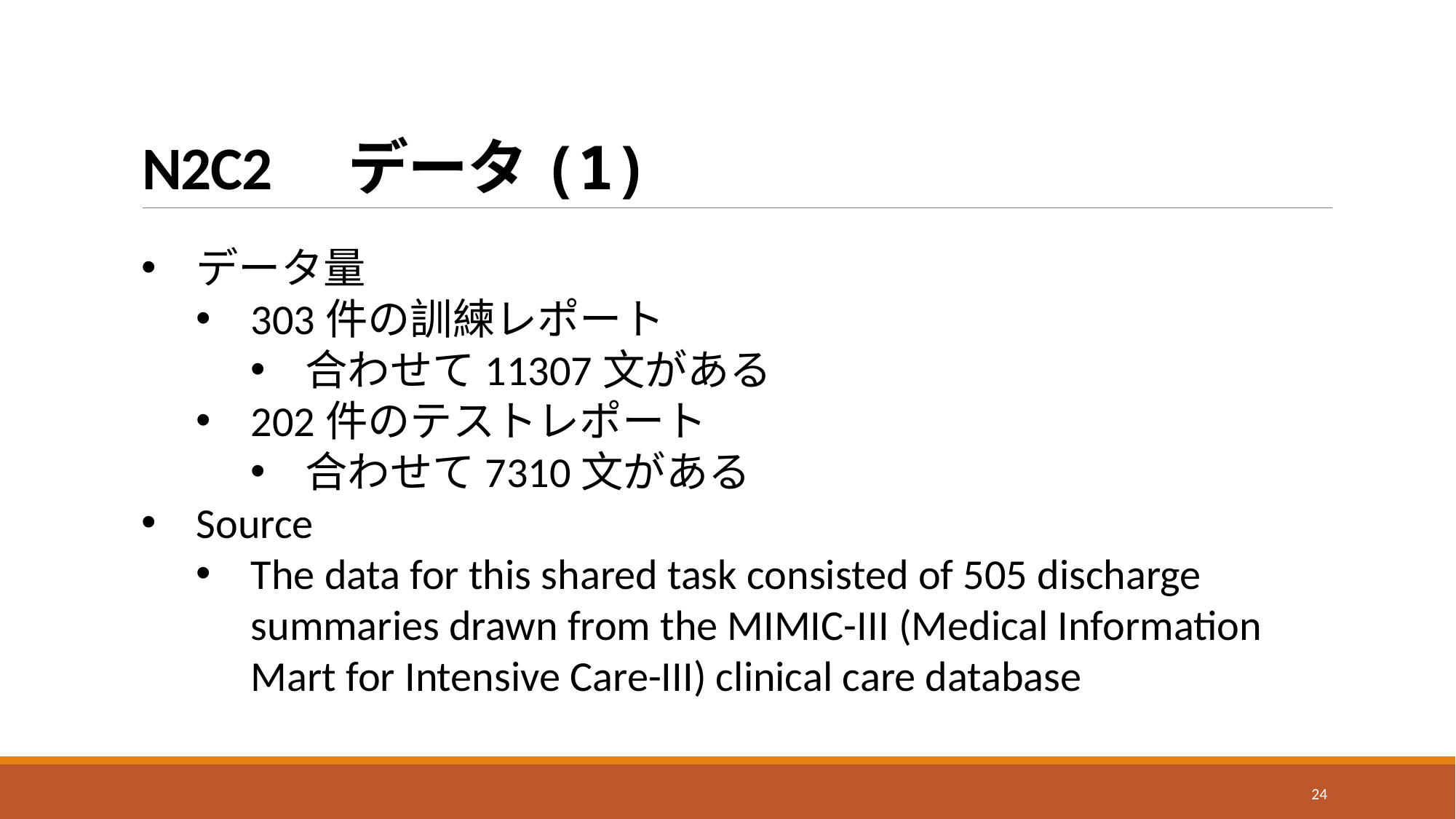

# N2C2　データ(1)
データ量
303件の訓練レポート
合わせて11307文がある
202件のテストレポート
合わせて7310文がある
Source
The data for this shared task consisted of 505 discharge summaries drawn from the MIMIC-III (Medical Information Mart for Intensive Care-III) clinical care database

24